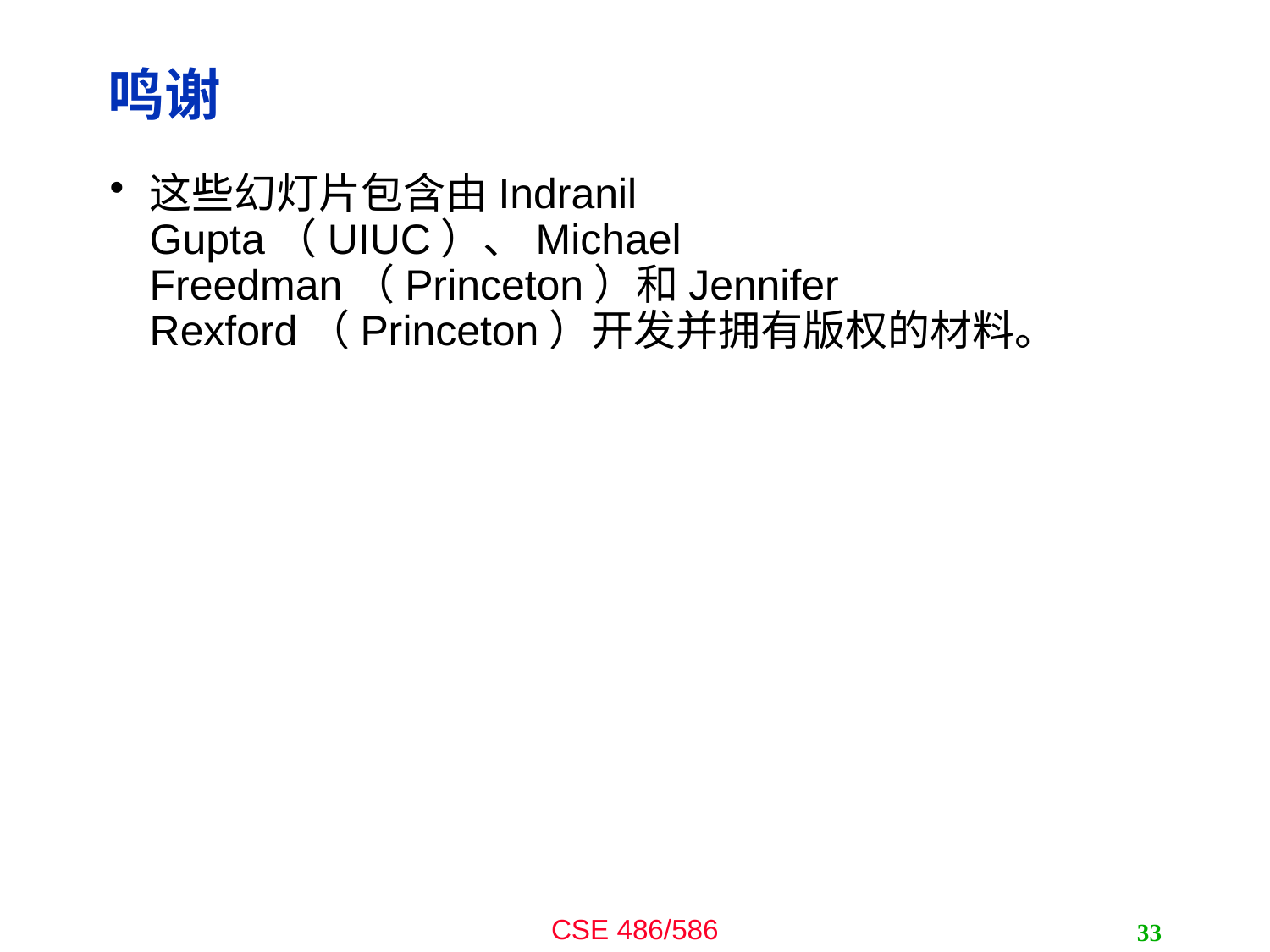

# 鸣谢
这些幻灯片包含由Indranil Gupta（UIUC）、Michael Freedman（Princeton）和Jennifer Rexford（Princeton）开发并拥有版权的材料。
33